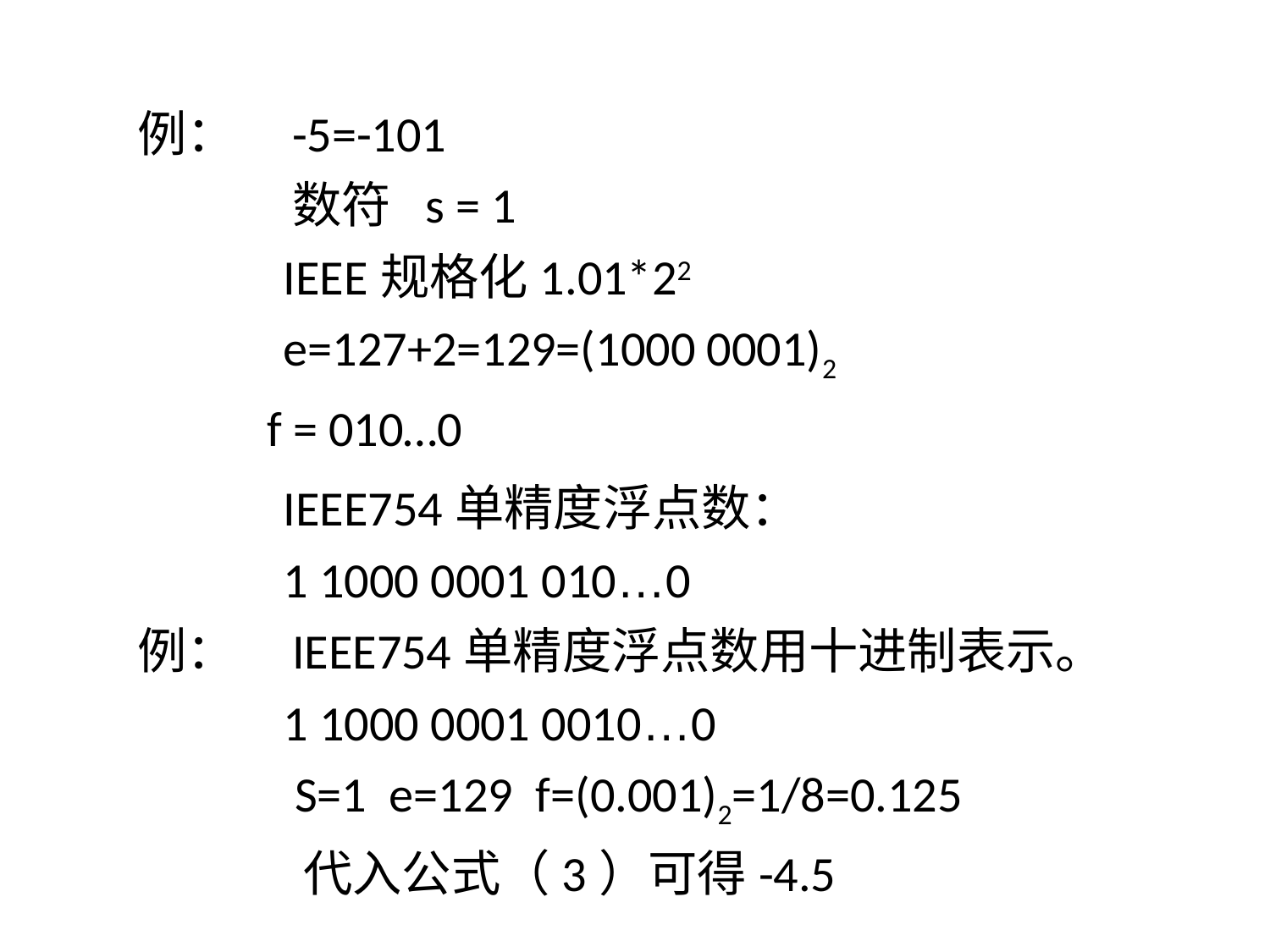

例：    -5=-101
             数符  s = 1
             IEEE规格化1.01*22
             e=127+2=129=(1000 0001)2
                   f = 010…0
             IEEE754单精度浮点数：
             1 1000 0001 010…0
例：    IEEE754单精度浮点数用十进制表示。
             1 1000 0001 0010…0
              S=1  e=129  f=(0.001)2=1/8=0.125
              代入公式（3）可得-4.5